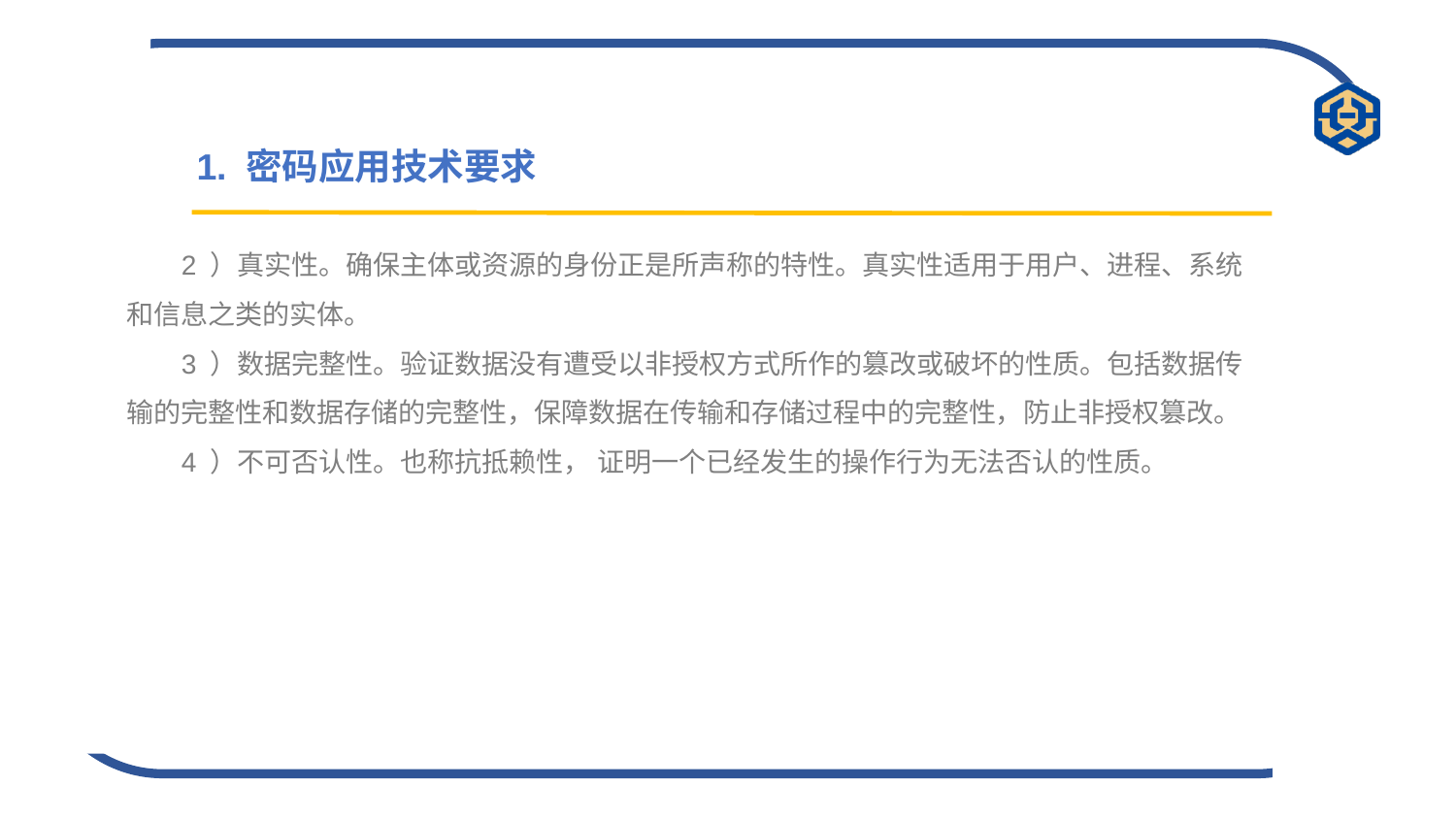

1. 密码应用技术要求
2 ）真实性。确保主体或资源的身份正是所声称的特性。真实性适用于用户、进程、系统和信息之类的实体。
3 ）数据完整性。验证数据没有遭受以非授权方式所作的篡改或破坏的性质。包括数据传输的完整性和数据存储的完整性，保障数据在传输和存储过程中的完整性，防止非授权篡改。
4 ）不可否认性。也称抗抵赖性， 证明一个已经发生的操作行为无法否认的性质。